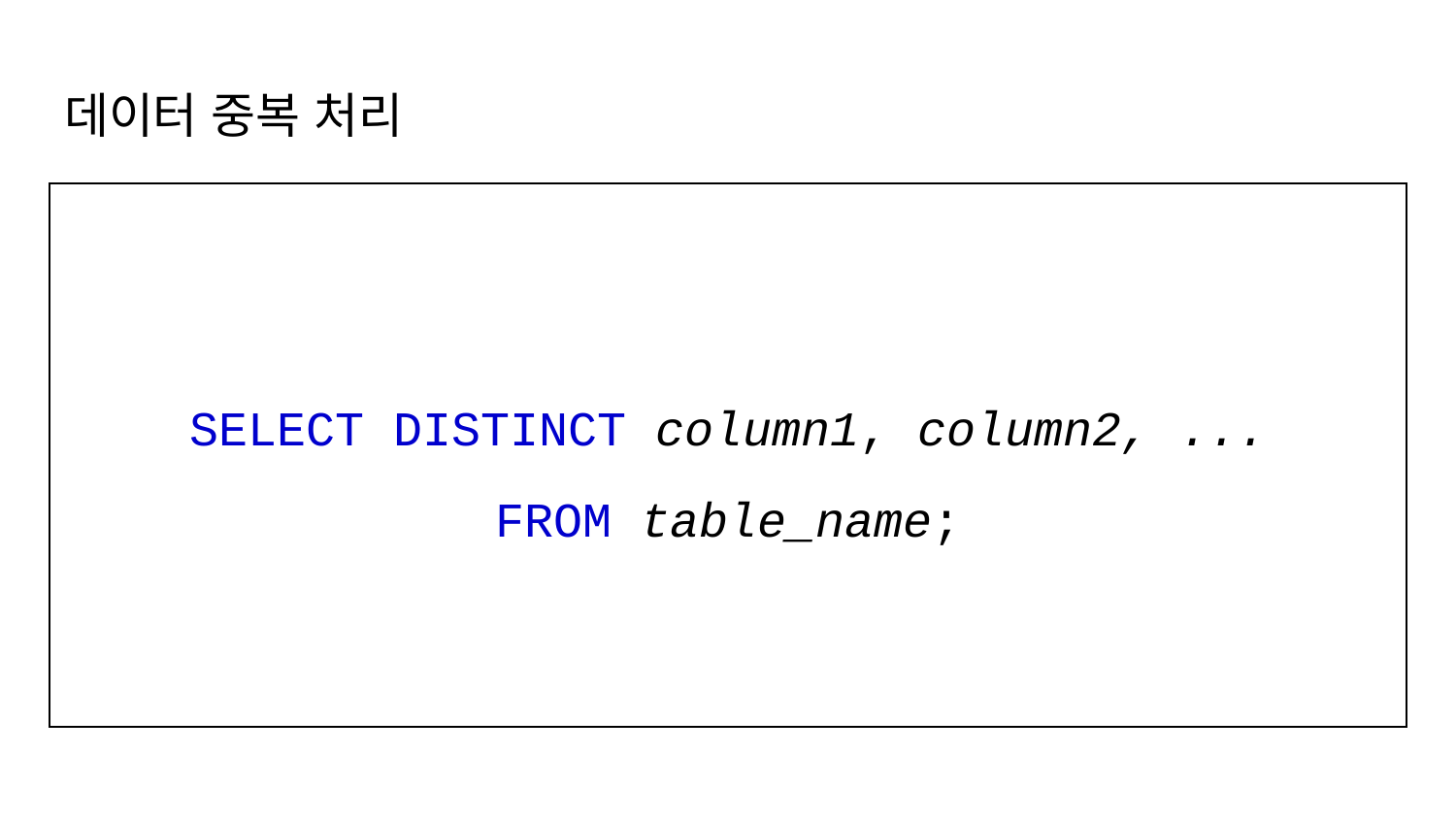

# 데이터 중복 처리
SELECT DISTINCT column1, column2, ...
FROM table_name;